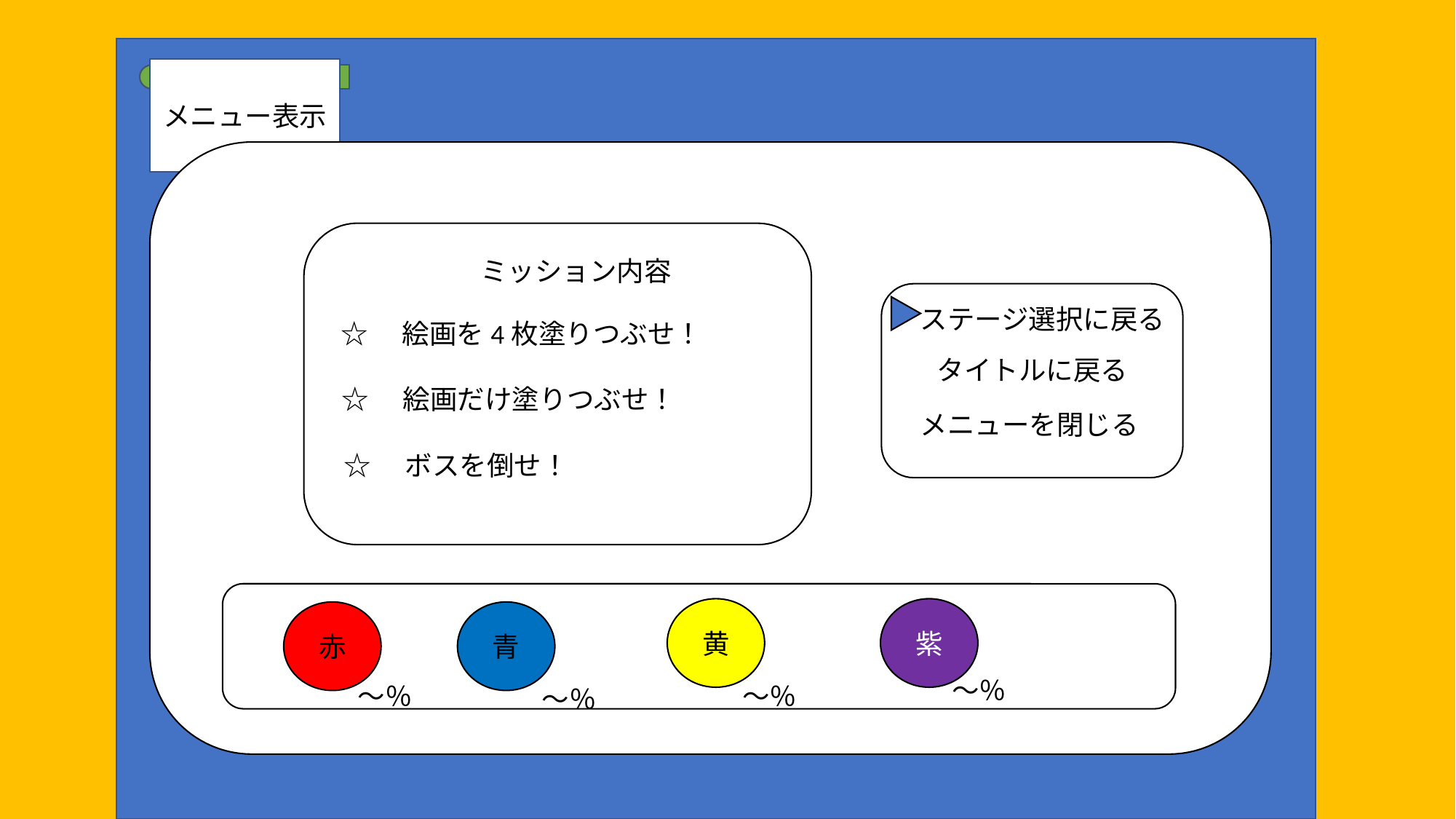

メニュー表示

ミッション内容
☆　絵画を4枚塗りつぶせ！
☆　絵画だけ塗りつぶせ！
☆　ボスを倒せ！

ステージ選択に戻る

タイトルに戻る
メニューを閉じる
P

黄
紫
青
赤
～％
～％
～％
～％